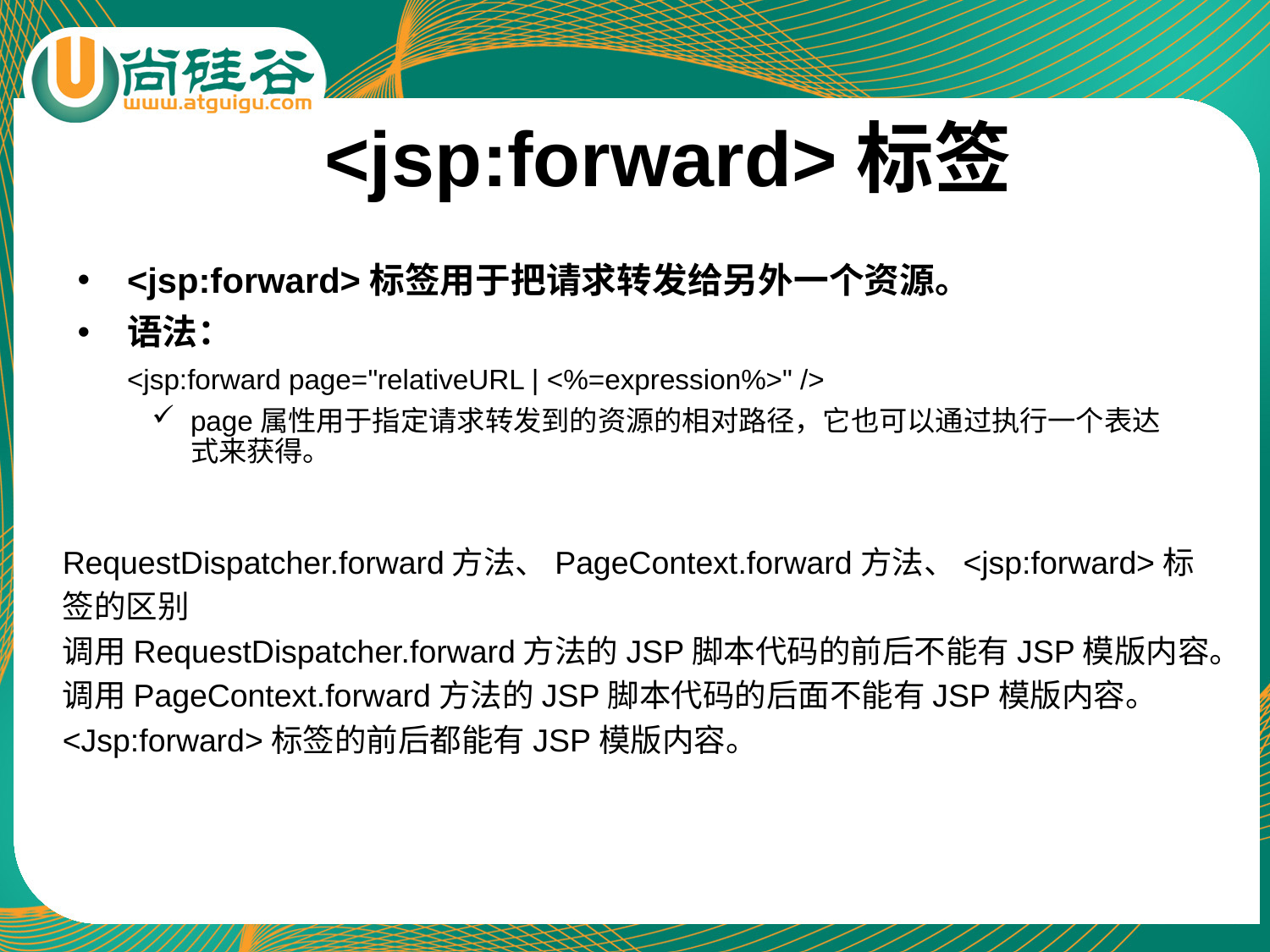

# <jsp:forward>标签
<jsp:forward>标签用于把请求转发给另外一个资源。
语法：
	<jsp:forward page="relativeURL | <%=expression%>" />
page属性用于指定请求转发到的资源的相对路径，它也可以通过执行一个表达式来获得。
RequestDispatcher.forward方法、PageContext.forward方法、<jsp:forward>标
签的区别
调用RequestDispatcher.forward方法的JSP脚本代码的前后不能有JSP模版内容。
调用PageContext.forward方法的JSP脚本代码的后面不能有JSP模版内容。
<Jsp:forward>标签的前后都能有JSP模版内容。